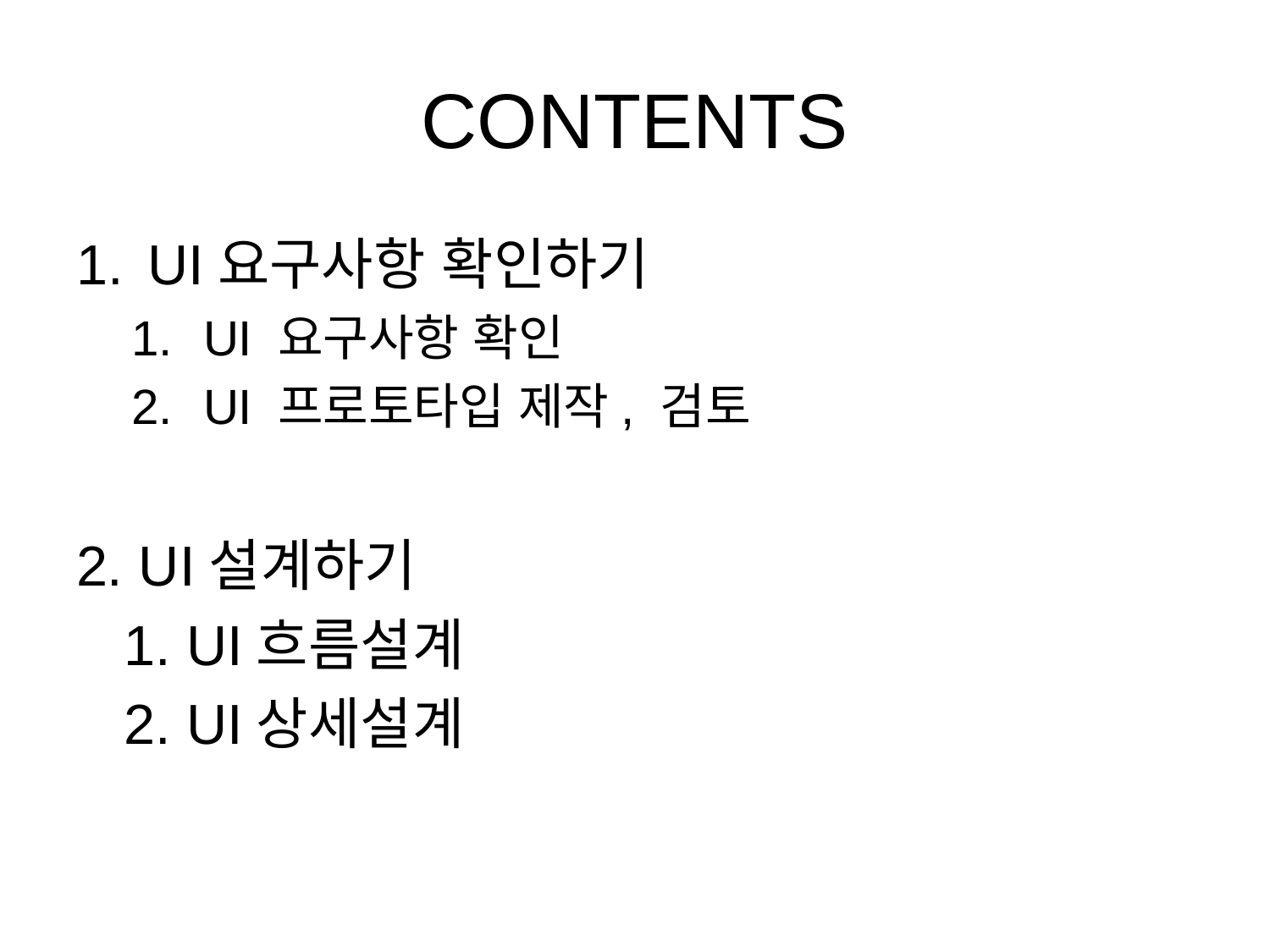

# CONTENTS
UI요구사항 확인하기
UI 요구사항 확인
UI 프로토타입 제작, 검토

2. UI설계하기
	1. UI흐름설계
	2. UI상세설계